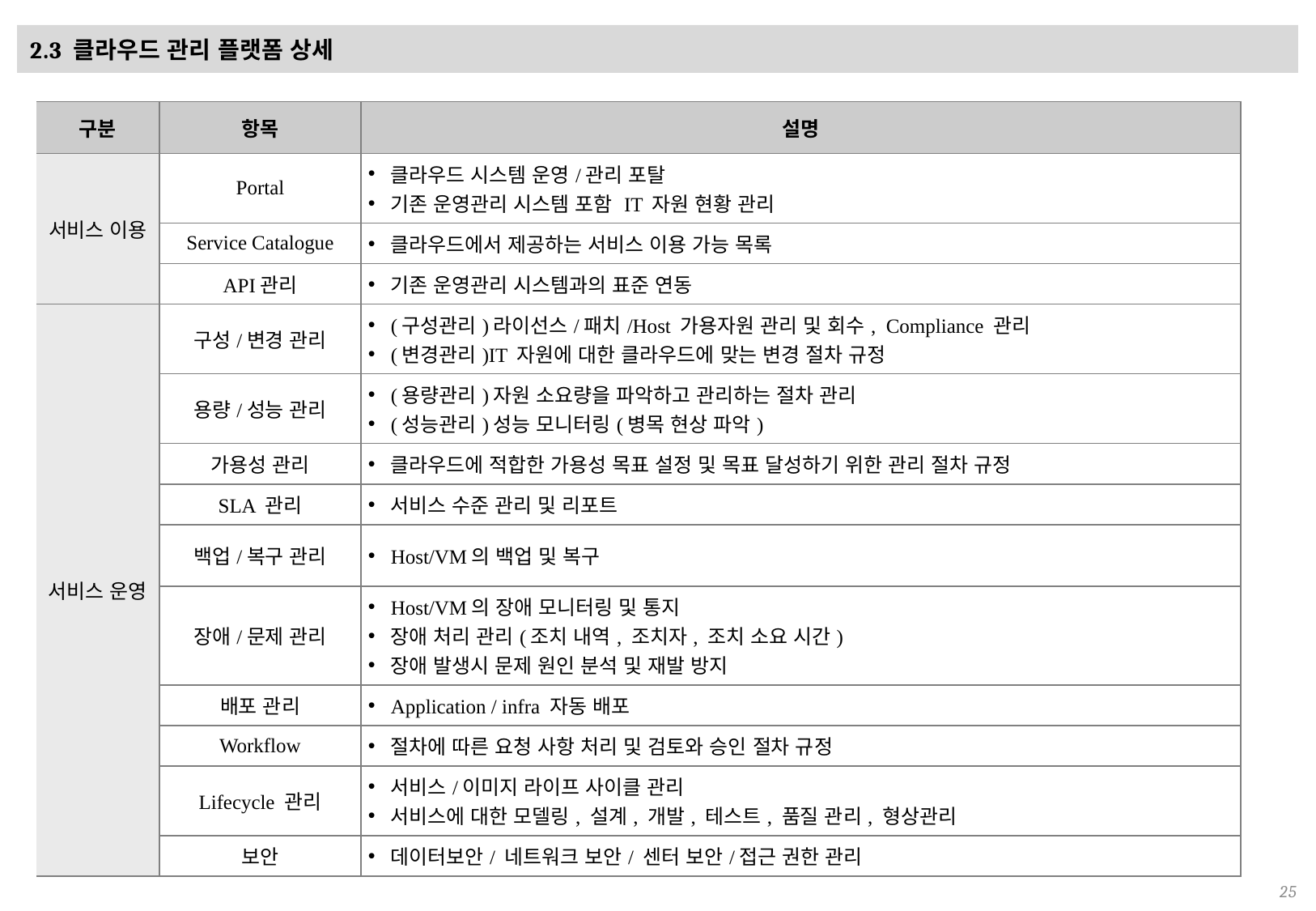

# 2.3 클라우드 관리 플랫폼 상세
| 구분 | 항목 | 설명 |
| --- | --- | --- |
| 서비스 이용 | Portal | 클라우드 시스템 운영/관리 포탈 기존 운영관리 시스템 포함 IT 자원 현황 관리 |
|  | Service Catalogue | 클라우드에서 제공하는 서비스 이용 가능 목록 |
|  | API관리 | 기존 운영관리 시스템과의 표준 연동 |
| 서비스 운영 | 구성/변경 관리 | (구성관리)라이선스/패치/Host 가용자원 관리 및 회수, Compliance 관리 (변경관리)IT 자원에 대한 클라우드에 맞는 변경 절차 규정 |
|  | 용량/성능 관리 | (용량관리)자원 소요량을 파악하고 관리하는 절차 관리 (성능관리)성능 모니터링(병목 현상 파악) |
|  | 가용성 관리 | 클라우드에 적합한 가용성 목표 설정 및 목표 달성하기 위한 관리 절차 규정 |
|  | SLA 관리 | 서비스 수준 관리 및 리포트 |
|  | 백업/복구 관리 | Host/VM의 백업 및 복구 |
|  | 장애/문제 관리 | Host/VM의 장애 모니터링 및 통지 장애 처리 관리(조치 내역, 조치자, 조치 소요 시간) 장애 발생시 문제 원인 분석 및 재발 방지 |
|  | 배포 관리 | Application / infra 자동 배포 |
|  | Workflow | 절차에 따른 요청 사항 처리 및 검토와 승인 절차 규정 |
|  | Lifecycle 관리 | 서비스/이미지 라이프 사이클 관리 서비스에 대한 모델링, 설계, 개발, 테스트, 품질 관리, 형상관리 |
|  | 보안 | 데이터보안/ 네트워크 보안/ 센터 보안/접근 권한 관리 |